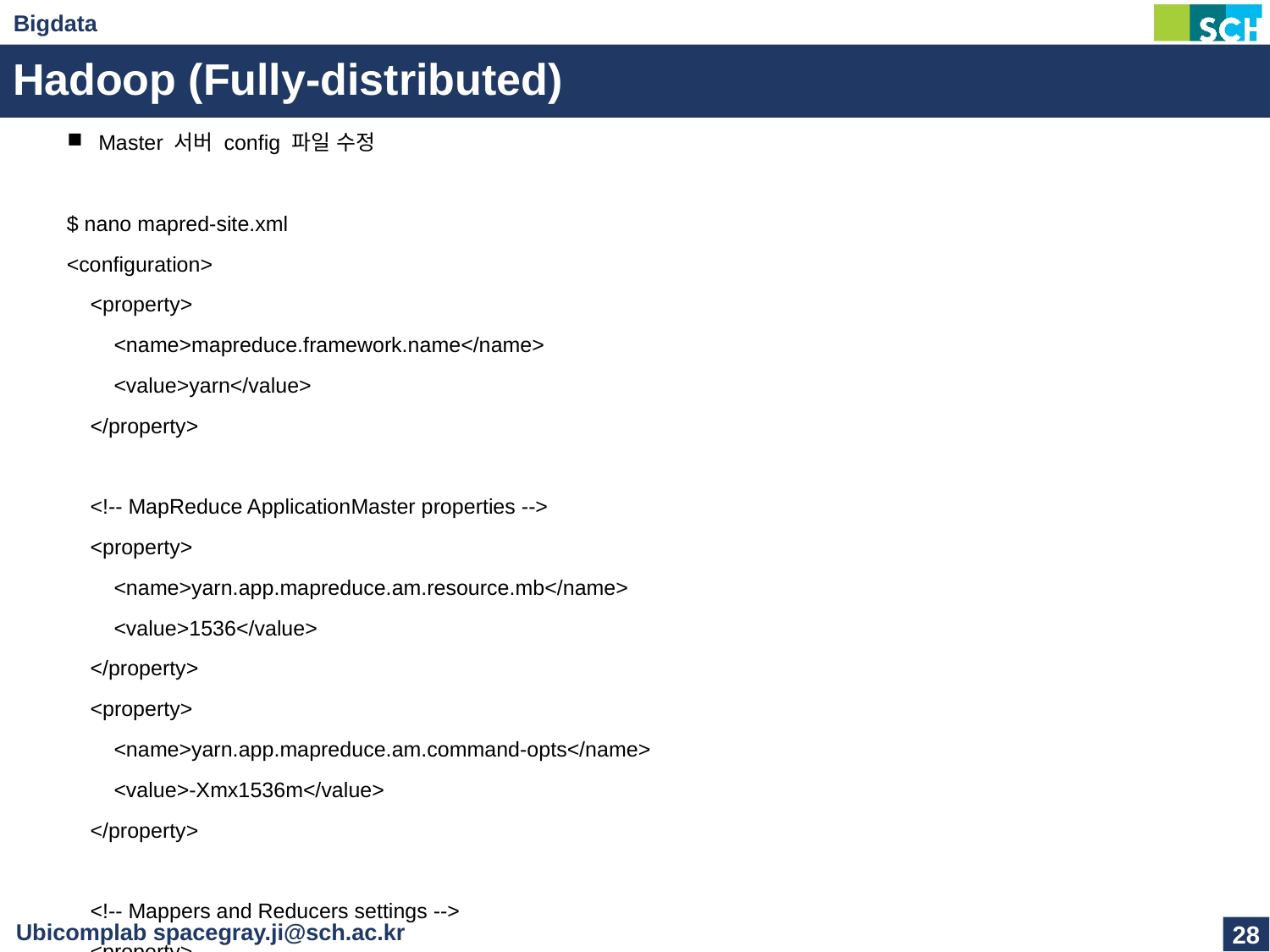

# Hadoop (Fully-distributed)
Master 서버 config 파일 수정

$ nano mapred-site.xml
<configuration>
    <property>
        <name>mapreduce.framework.name</name>
        <value>yarn</value>
    </property>

    <!-- MapReduce ApplicationMaster properties -->
    <property>
        <name>yarn.app.mapreduce.am.resource.mb</name>
        <value>1536</value>
    </property>
    <property>
        <name>yarn.app.mapreduce.am.command-opts</name>
        <value>-Xmx1536m</value>
    </property>

    <!-- Mappers and Reducers settings -->
    <property>
        <name>mapreduce.map.memory.mb</name>
        <value>2048</value>
    </property>
    <property>
        <name>mapreduce.map.cpu.vcores</name>
        <value>1</value>
    </property>
    <property>
        <name>mapreduce.reduce.memory.mb</name>
        <value>4096</value>
    </property>
    <property>
        <name>mapreduce.reduce.cpu.vcores</name>
        <value>1</value>
    </property>
    <property>
        <name>mapreduce.job.reduces</name>
        <value>2</value>
    </property>

    <!-- History Server settings -->
    <property>
        <name>mapreduce.jobhistory.address</name>
        <value>ubicomp1:10020</value>
    </property>
    <property>
        <name>mapreduce.jobhistory.webapp.address</name>
        <value>ubicomp1:19888</value>
    </property>
</configuration>
28